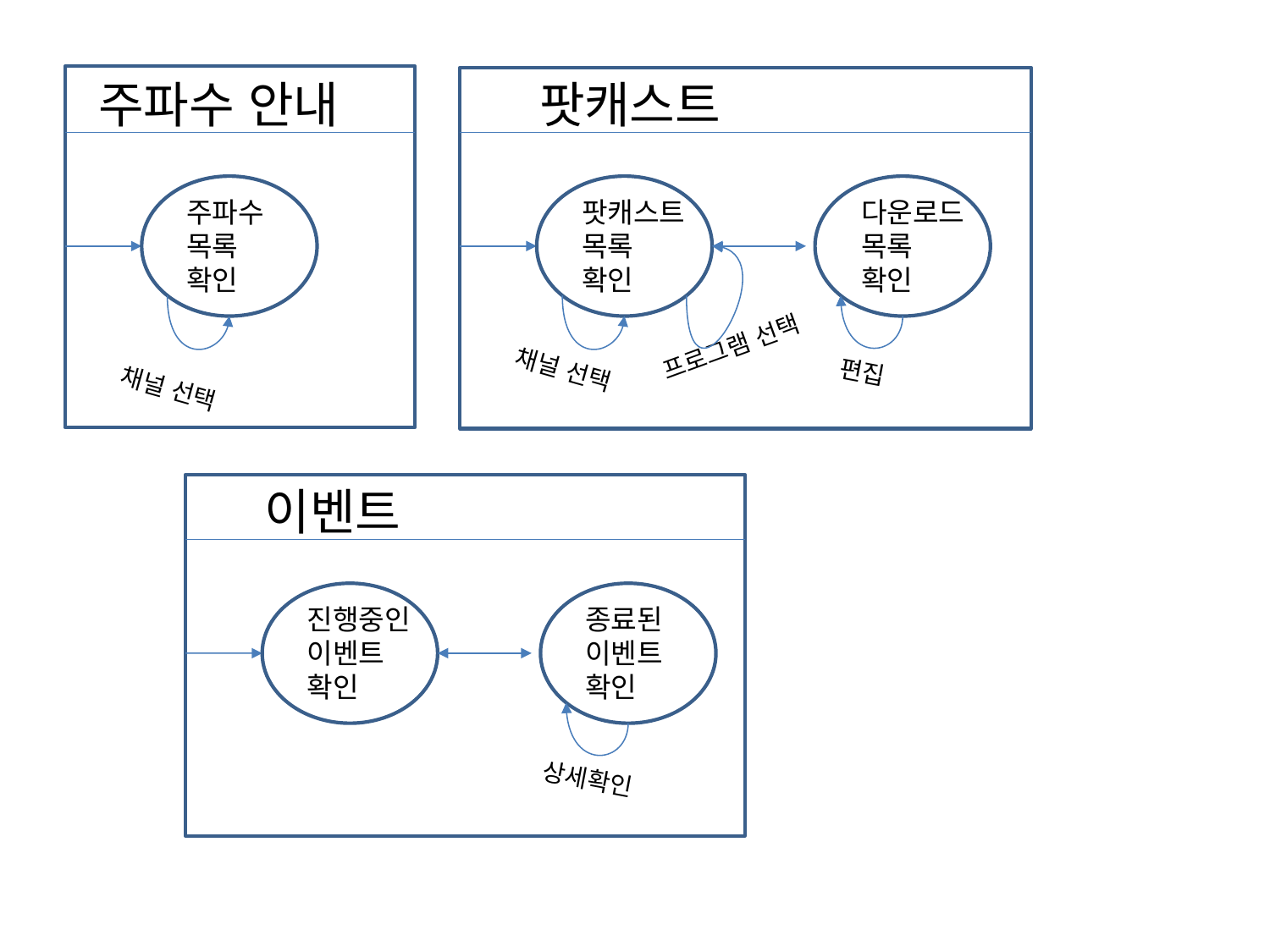

주파수 안내

팟캐스트

주파수
목록
확인
팟캐스트
목록
확인
다운로드
목록
확인
프로그램 선택
채널 선택
편집
채널 선택

이벤트

진행중인
이벤트
확인
종료된
이벤트
확인
상세확인